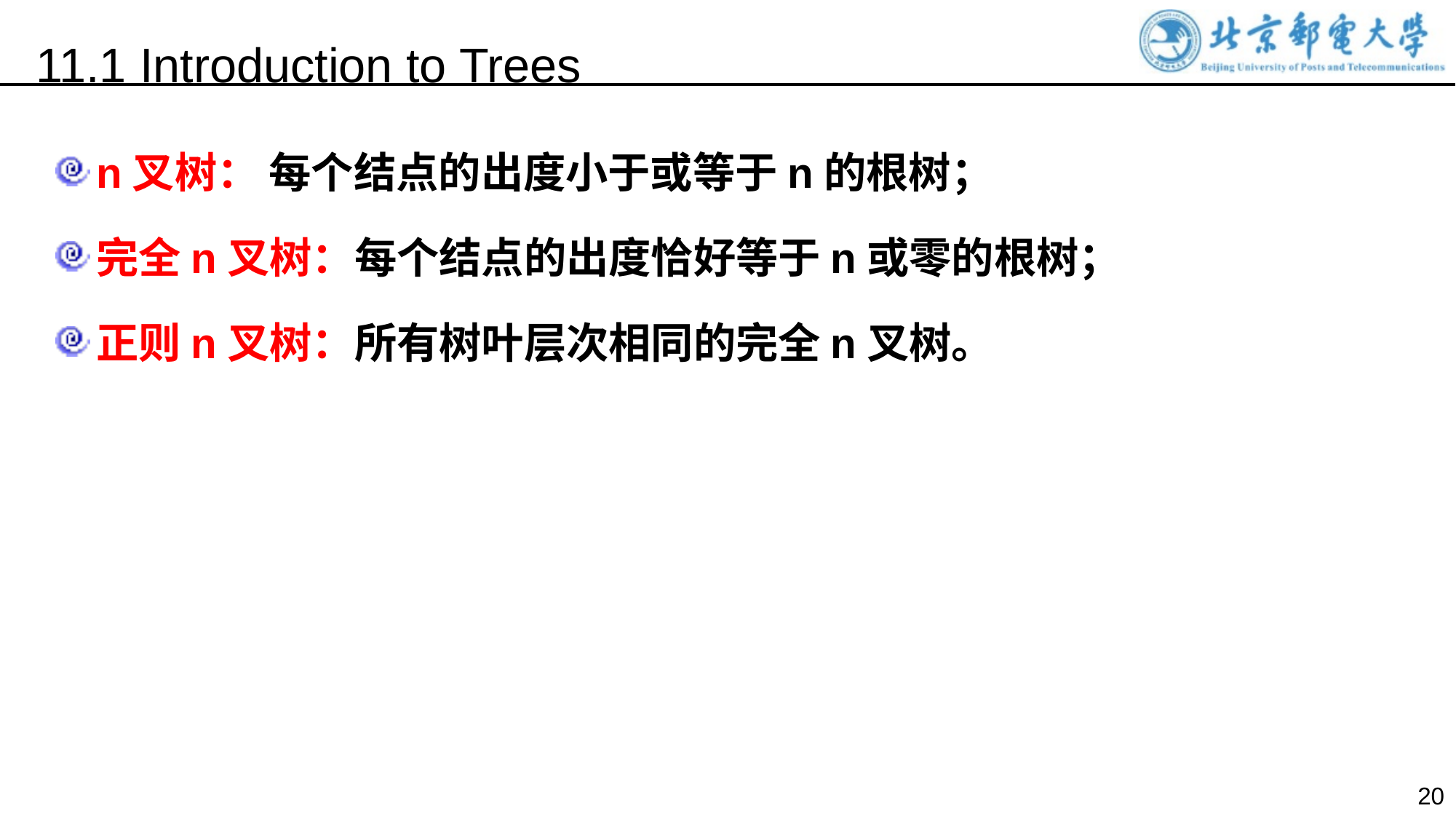

11.1 Introduction to Trees
n叉树： 每个结点的出度小于或等于n的根树；
完全n叉树：每个结点的出度恰好等于n或零的根树；
正则n叉树：所有树叶层次相同的完全n叉树。